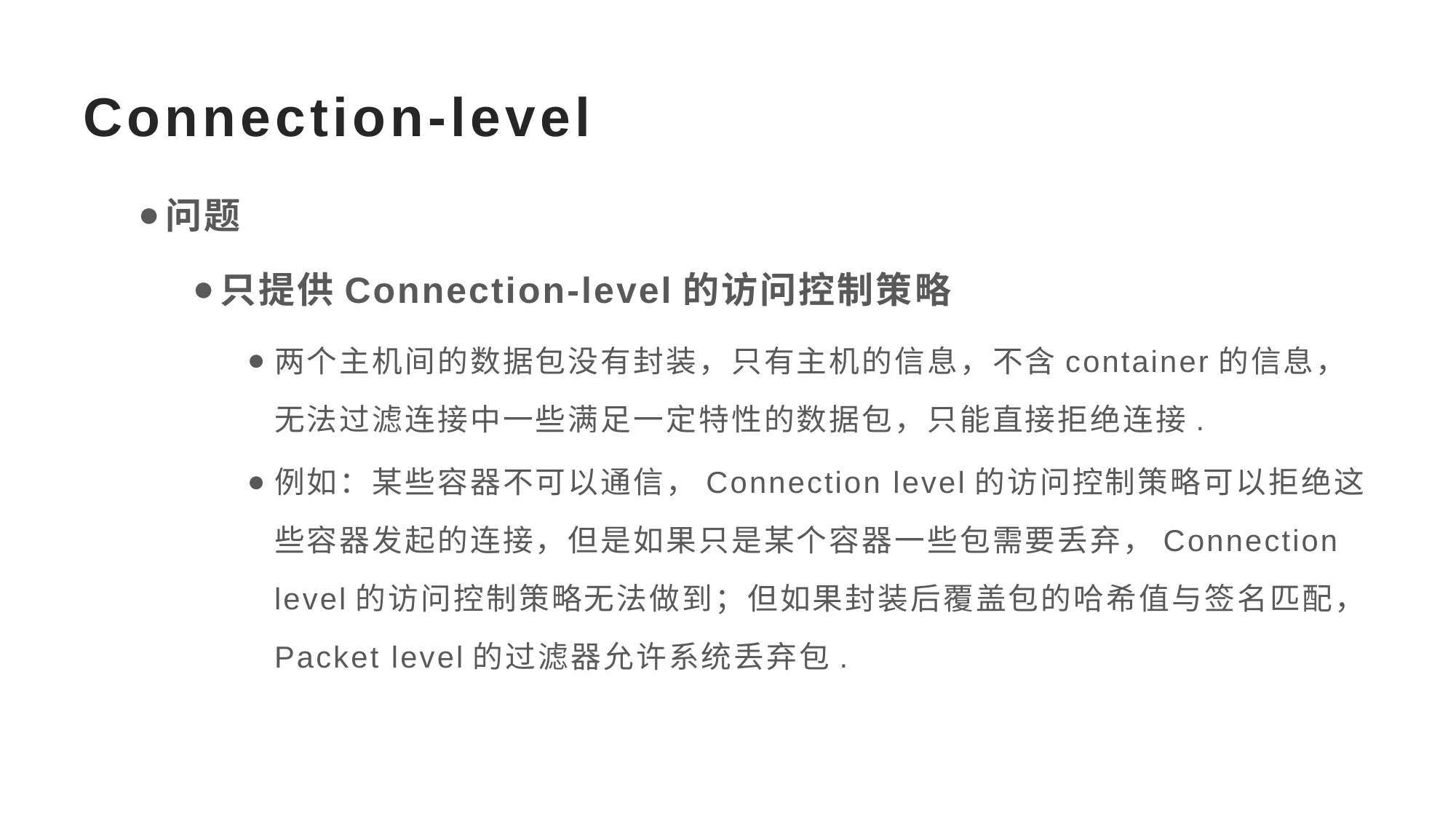

# Connection-level
问题
只提供Connection-level的访问控制策略
两个主机间的数据包没有封装，只有主机的信息，不含container的信息，无法过滤连接中一些满足一定特性的数据包，只能直接拒绝连接.
例如：某些容器不可以通信，Connection level的访问控制策略可以拒绝这些容器发起的连接，但是如果只是某个容器一些包需要丢弃，Connection level的访问控制策略无法做到；但如果封装后覆盖包的哈希值与签名匹配，Packet level的过滤器允许系统丢弃包.